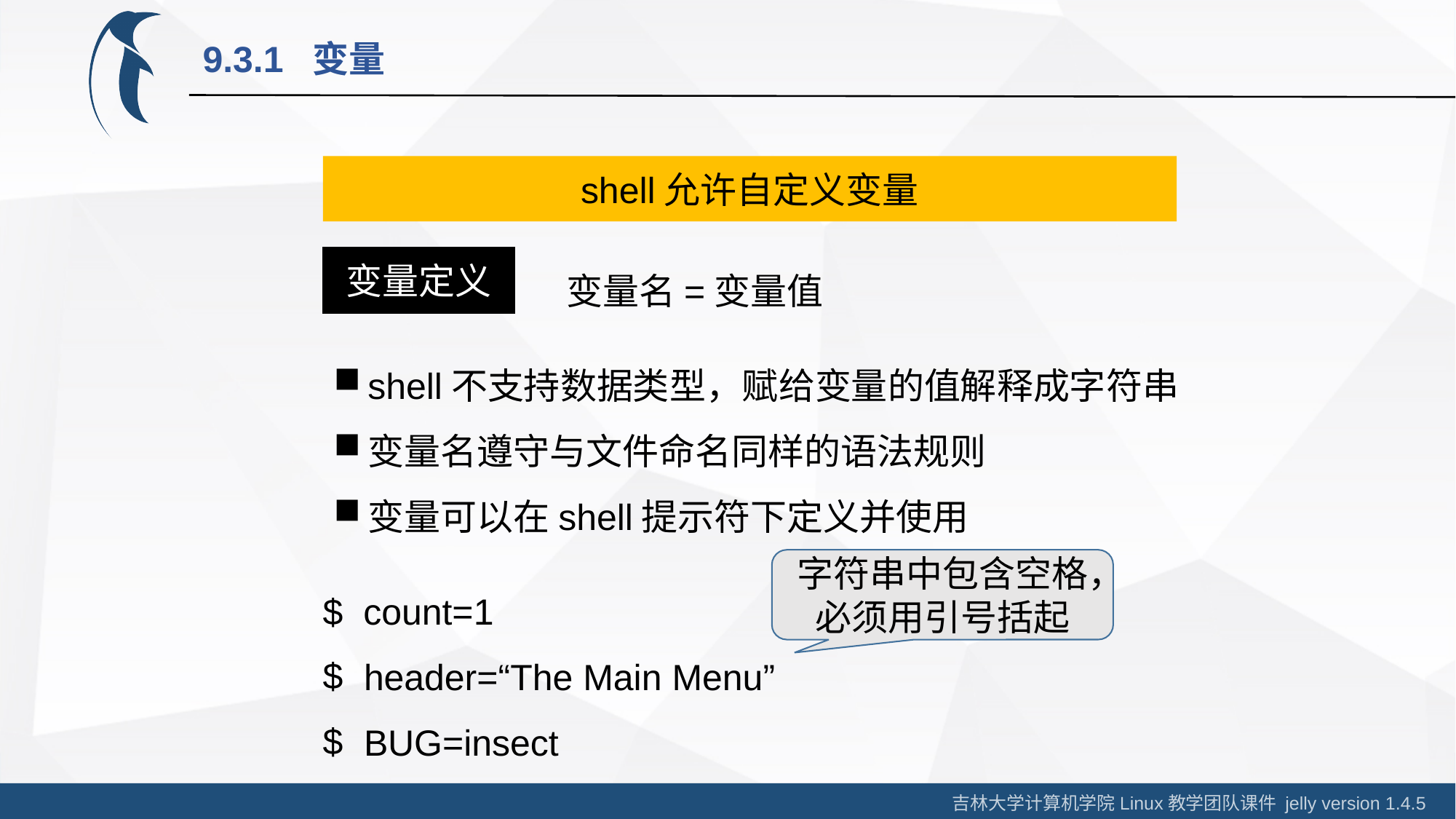

9.3.1  变量
shell允许自定义变量
变量名=变量值
变量定义
shell不支持数据类型，赋给变量的值解释成字符串
变量名遵守与文件命名同样的语法规则
变量可以在shell提示符下定义并使用
字符串中包含空格，必须用引号括起
$  count=1
header=“The Main Menu”
BUG=insect